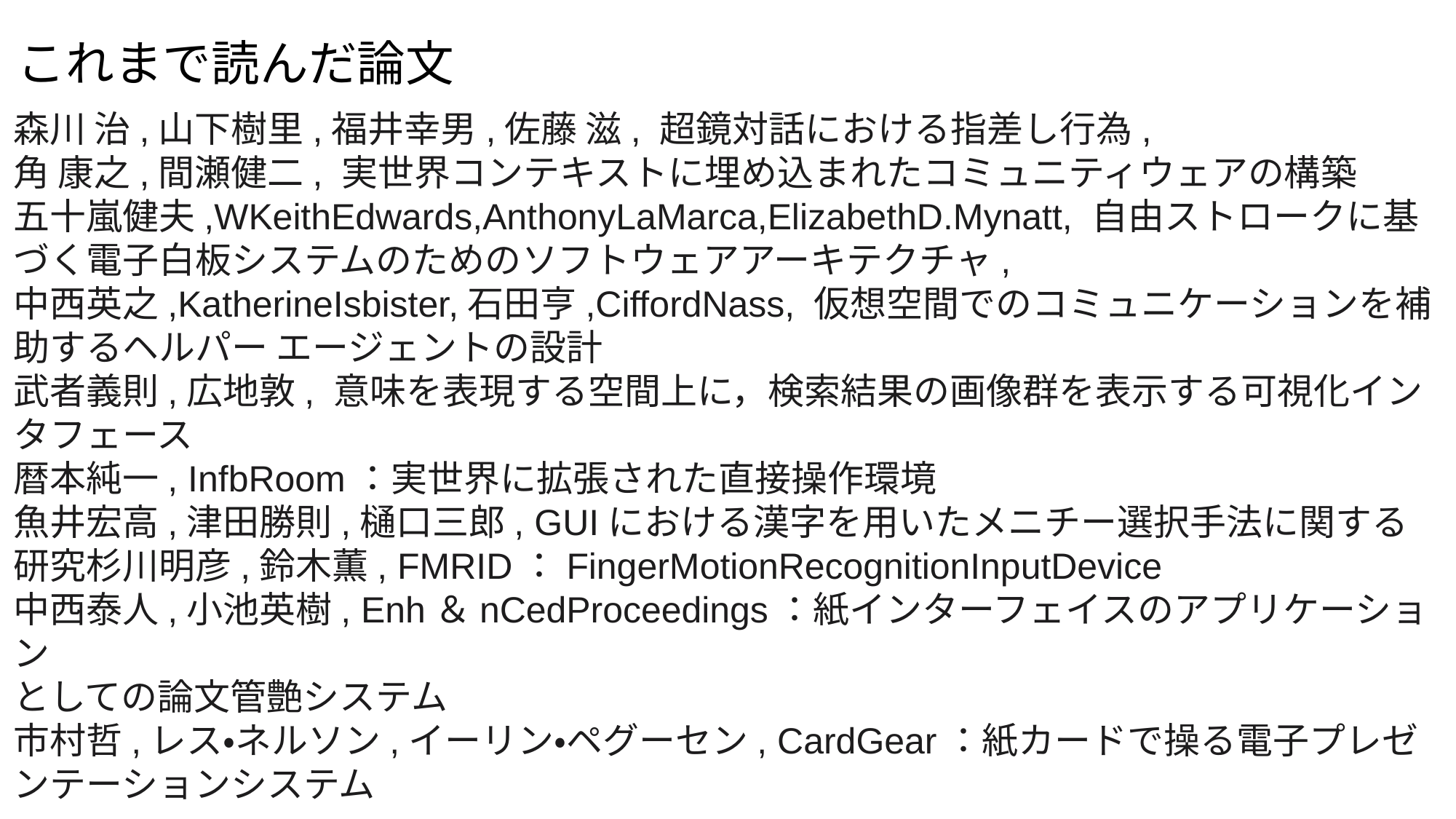

これまで読んだ論文
森川 治,山下樹里,福井幸男,佐藤 滋, 超鏡対話における指差し行為,
角 康之,間瀬健二, 実世界コンテキストに埋め込まれたコミュニティウェアの構築
五十嵐健夫,WKeithEdwards,AnthonyLaMarca,ElizabethD.Mynatt, 自由ストロークに基づく電子白板システムのためのソフトウェアアーキテクチャ,
中西英之,KatherineIsbister,石田亨,CiffordNass, 仮想空間でのコミュニケーションを補助するヘルパー エージェントの設計
武者義則,広地敦, 意味を表現する空間上に，検索結果の画像群を表示する可視化インタフェース
暦本純一, InfbRoom：実世界に拡張された直接操作環境
魚井宏高,津田勝則,樋口三郎, GUIにおける漢字を用いたメニチー選択手法に関する研究杉川明彦,鈴木薫, FMRID：FingerMotionRecognitionInputDevice
中西泰人,小池英樹, Enh＆nCedProceedings：紙インターフェイスのアプリケーション
としての論文管艶システム
市村哲,レス・ネルソン,イーリン・ペグーセン, CardGear：紙カードで操る電子プレゼンテーションシステム